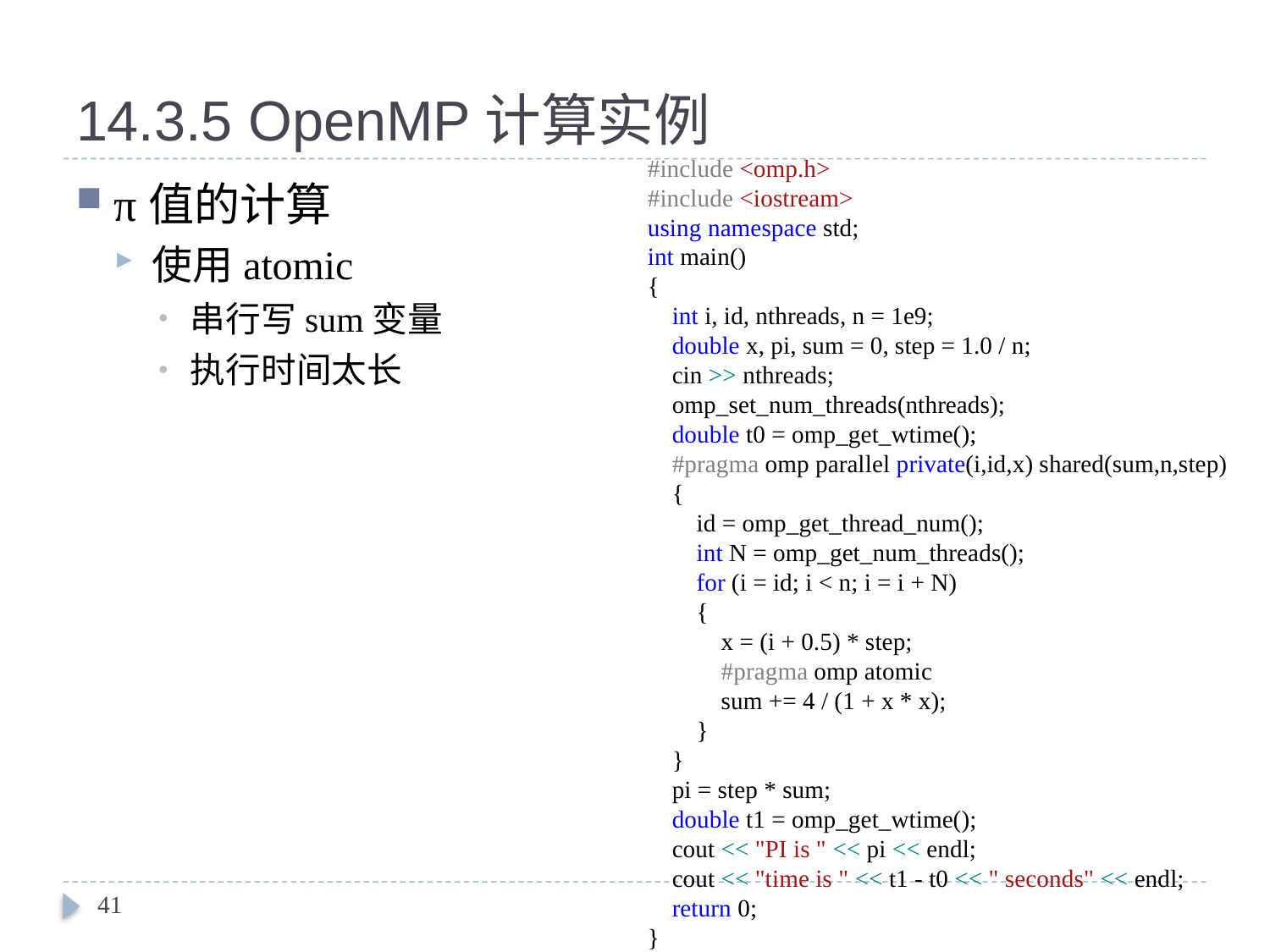

# 14.3.5 OpenMP计算实例
#include <omp.h>
#include <iostream>
using namespace std;
int main()
{
    int i, id, nthreads, n = 1e9;
    double x, pi, sum = 0, step = 1.0 / n;
    cin >> nthreads;
    omp_set_num_threads(nthreads);
    double t0 = omp_get_wtime();
    #pragma omp parallel private(i,id,x) shared(sum,n,step)
    {
        id = omp_get_thread_num();
        int N = omp_get_num_threads();
        for (i = id; i < n; i = i + N)
        {
            x = (i + 0.5) * step;
            #pragma omp atomic
            sum += 4 / (1 + x * x);
        }
    }
    pi = step * sum;
    double t1 = omp_get_wtime();
    cout << "PI is " << pi << endl;
    cout << "time is " << t1 - t0 << " seconds" << endl;
    return 0;
}
π值的计算
使用atomic
串行写sum变量
执行时间太长
41